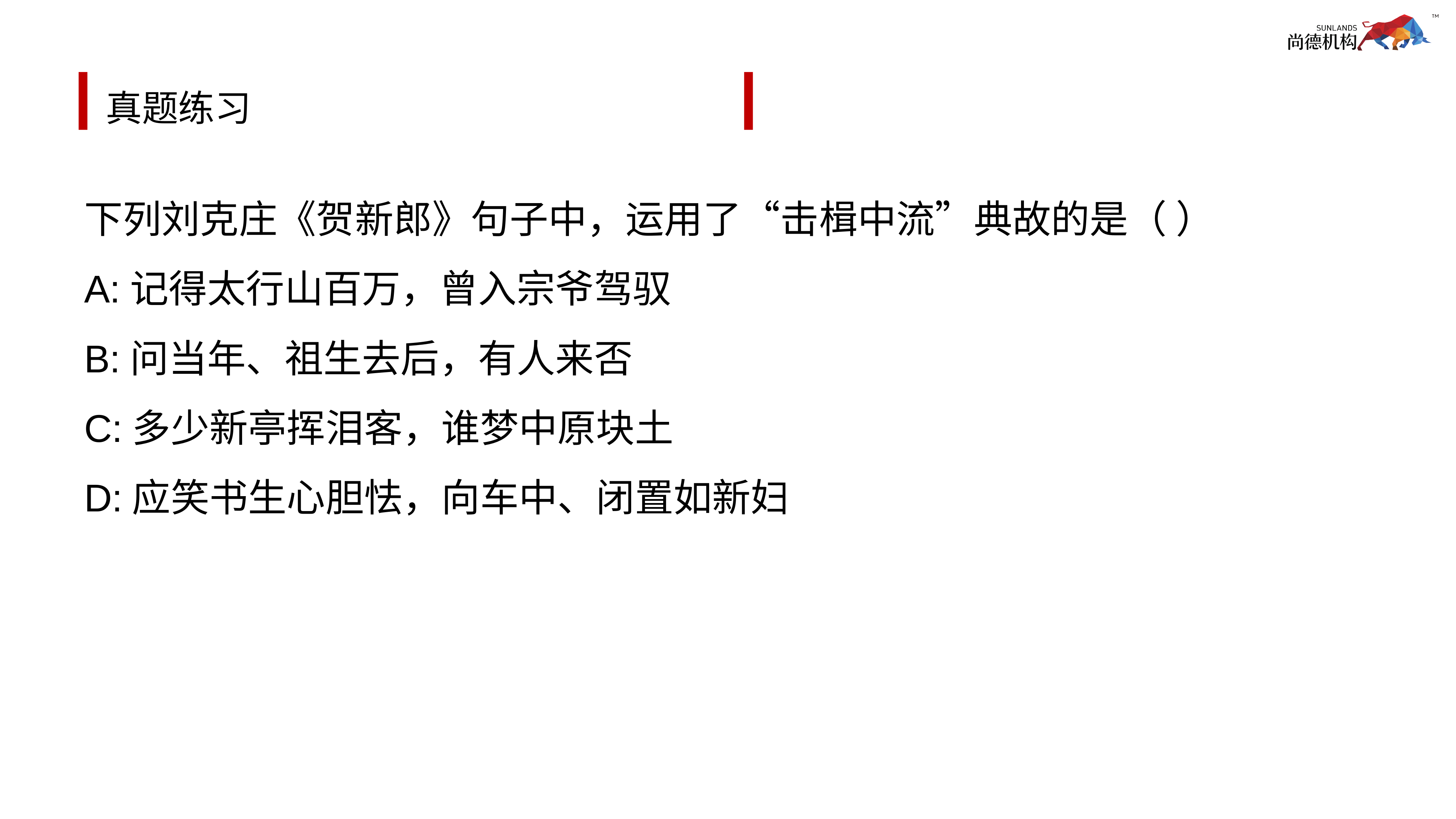

# 真题练习
下列刘克庄《贺新郎》句子中，运用了“击楫中流”典故的是（ ）
A:记得太行山百万，曾入宗爷驾驭
B:问当年、祖生去后，有人来否
C:多少新亭挥泪客，谁梦中原块土
D:应笑书生心胆怯，向车中、闭置如新妇